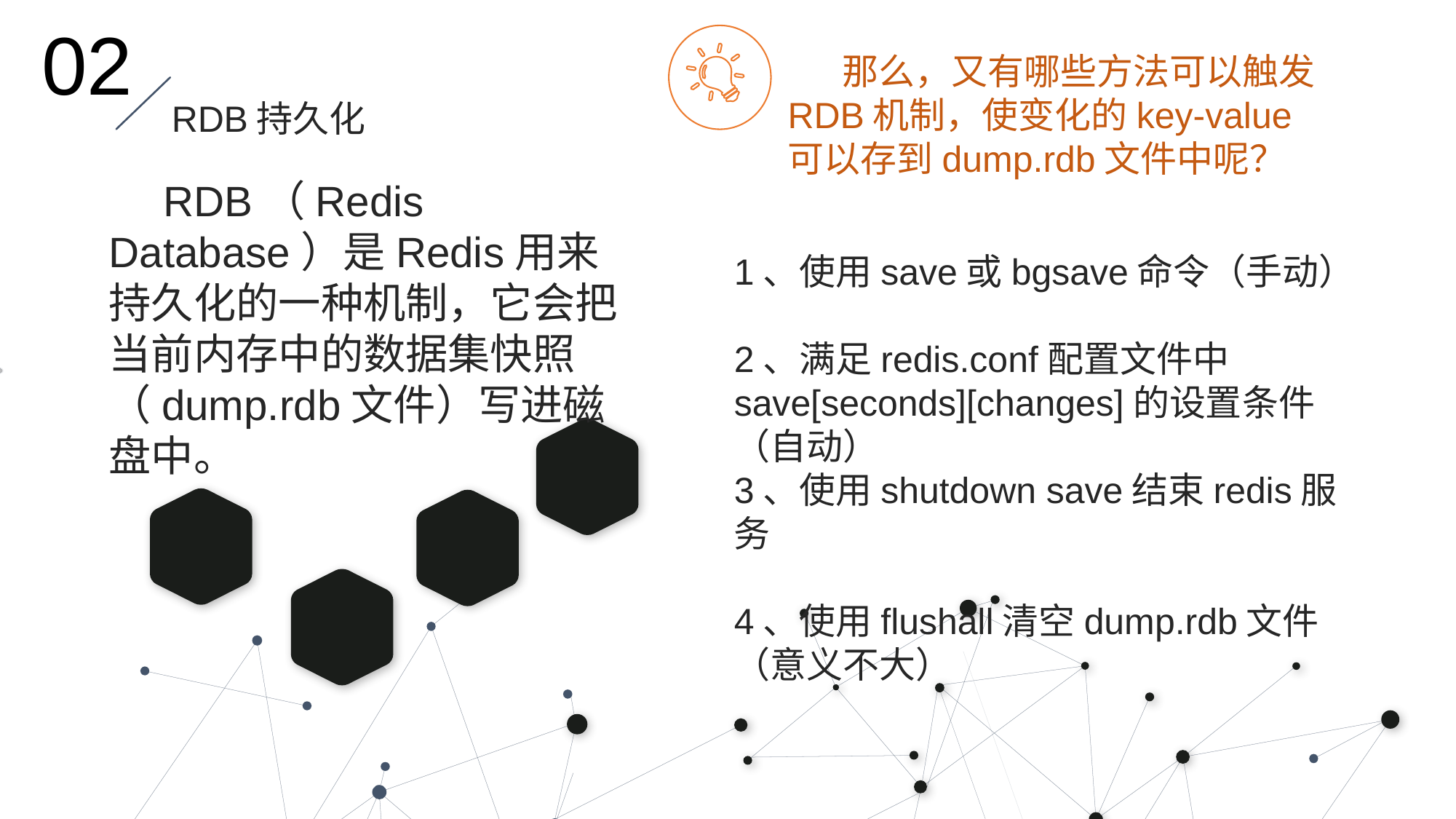

02

那么，又有哪些方法可以触发RDB机制，使变化的key-value可以存到dump.rdb文件中呢？
RDB持久化
RDB（Redis Database）是Redis用来持久化的一种机制，它会把当前内存中的数据集快照（dump.rdb文件）写进磁盘中。
1、使用save或bgsave命令（手动）

2、满足redis.conf配置文件中save[seconds][changes]的设置条件（自动）
3、使用shutdown save结束redis服务

4、使用flushall清空dump.rdb文件（意义不大）